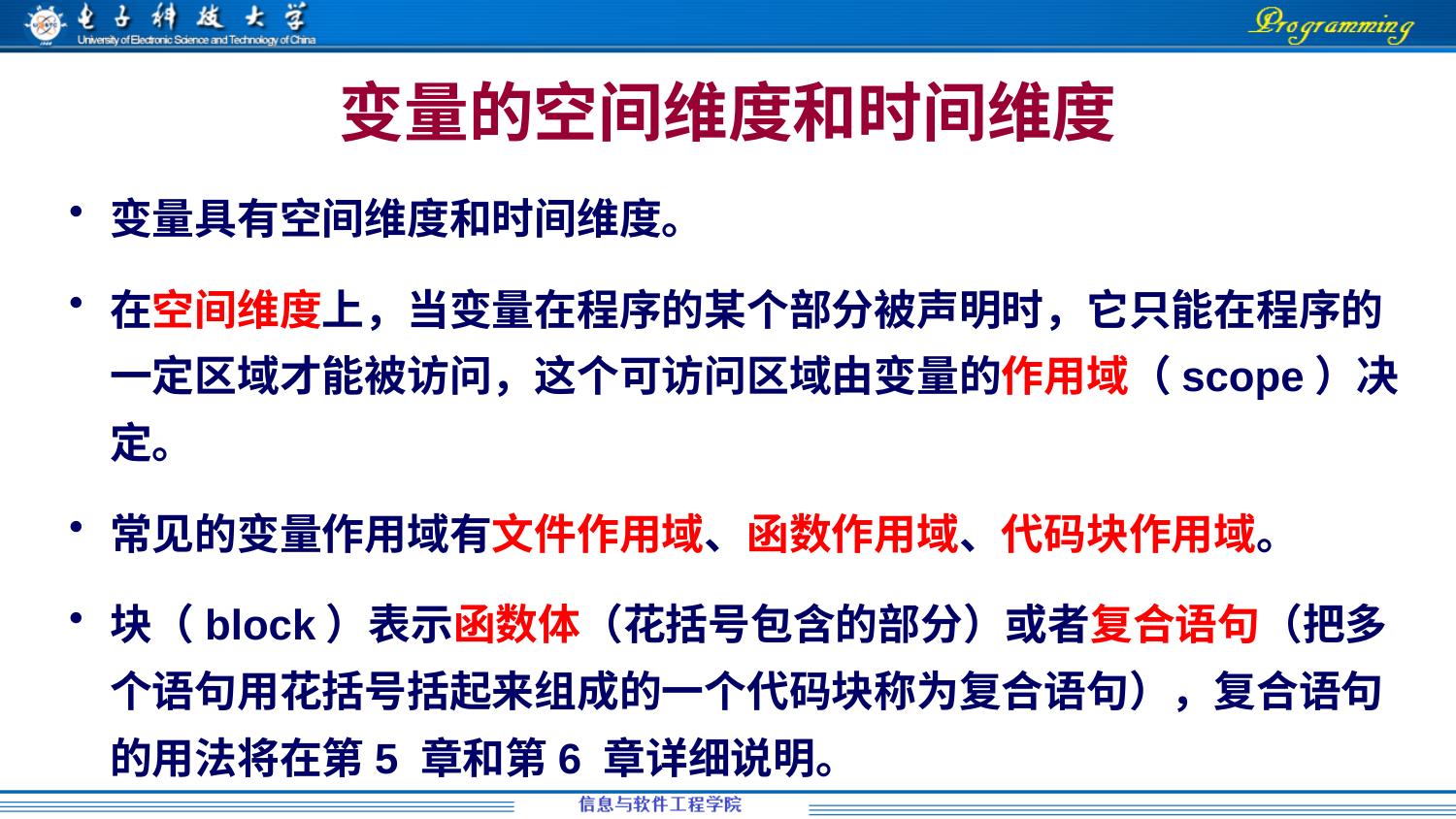

变量的空间维度和时间维度
变量具有空间维度和时间维度。
在空间维度上，当变量在程序的某个部分被声明时，它只能在程序的一定区域才能被访问，这个可访问区域由变量的作用域（scope）决定。
常见的变量作用域有文件作用域、函数作用域、代码块作用域。
块（block）表示函数体（花括号包含的部分）或者复合语句（把多个语句用花括号括起来组成的一个代码块称为复合语句），复合语句的用法将在第5 章和第6 章详细说明。